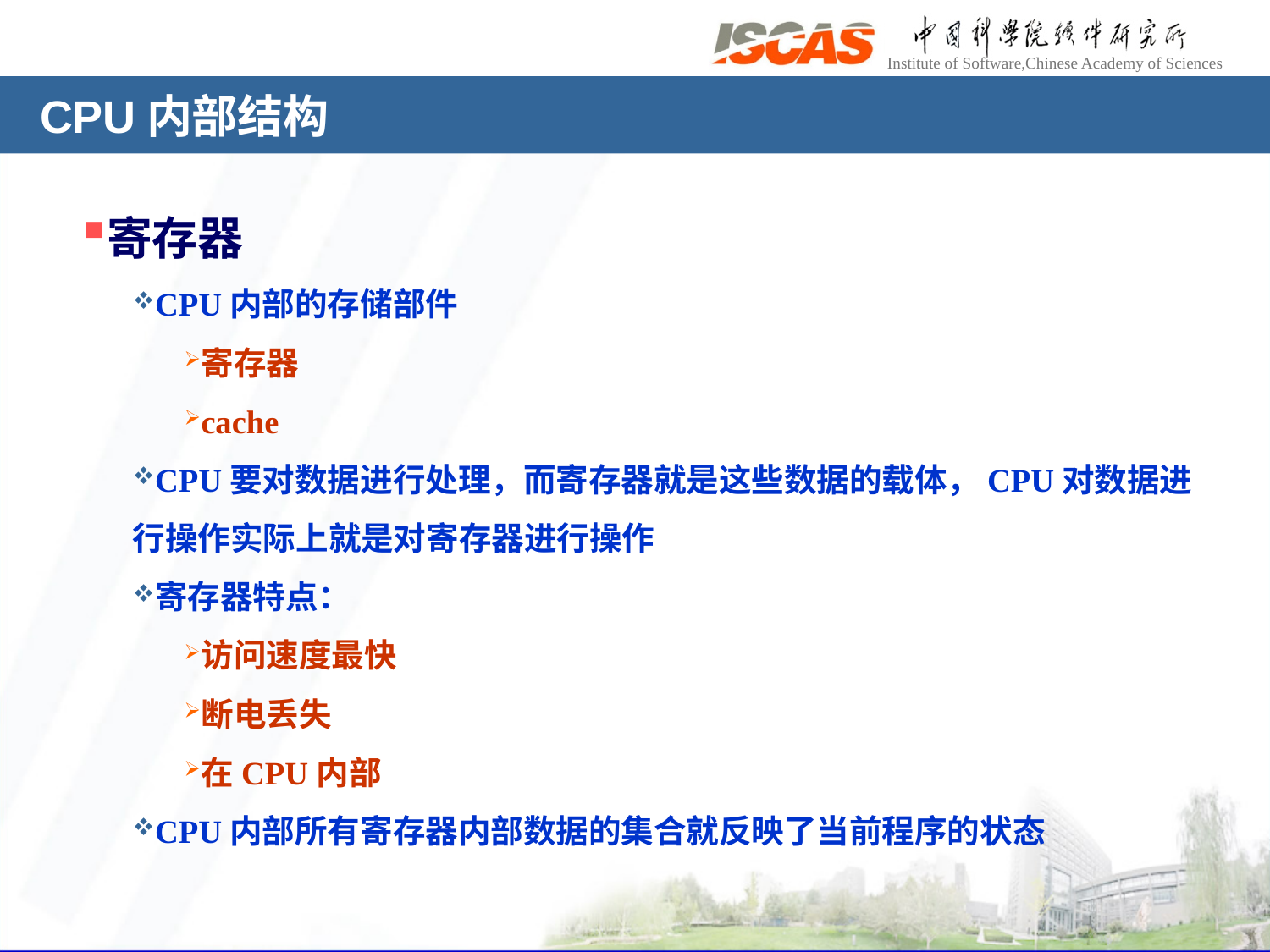

# CPU内部结构
寄存器
CPU内部的存储部件
寄存器
cache
CPU要对数据进行处理，而寄存器就是这些数据的载体，CPU对数据进行操作实际上就是对寄存器进行操作
寄存器特点：
访问速度最快
断电丢失
在CPU内部
CPU内部所有寄存器内部数据的集合就反映了当前程序的状态